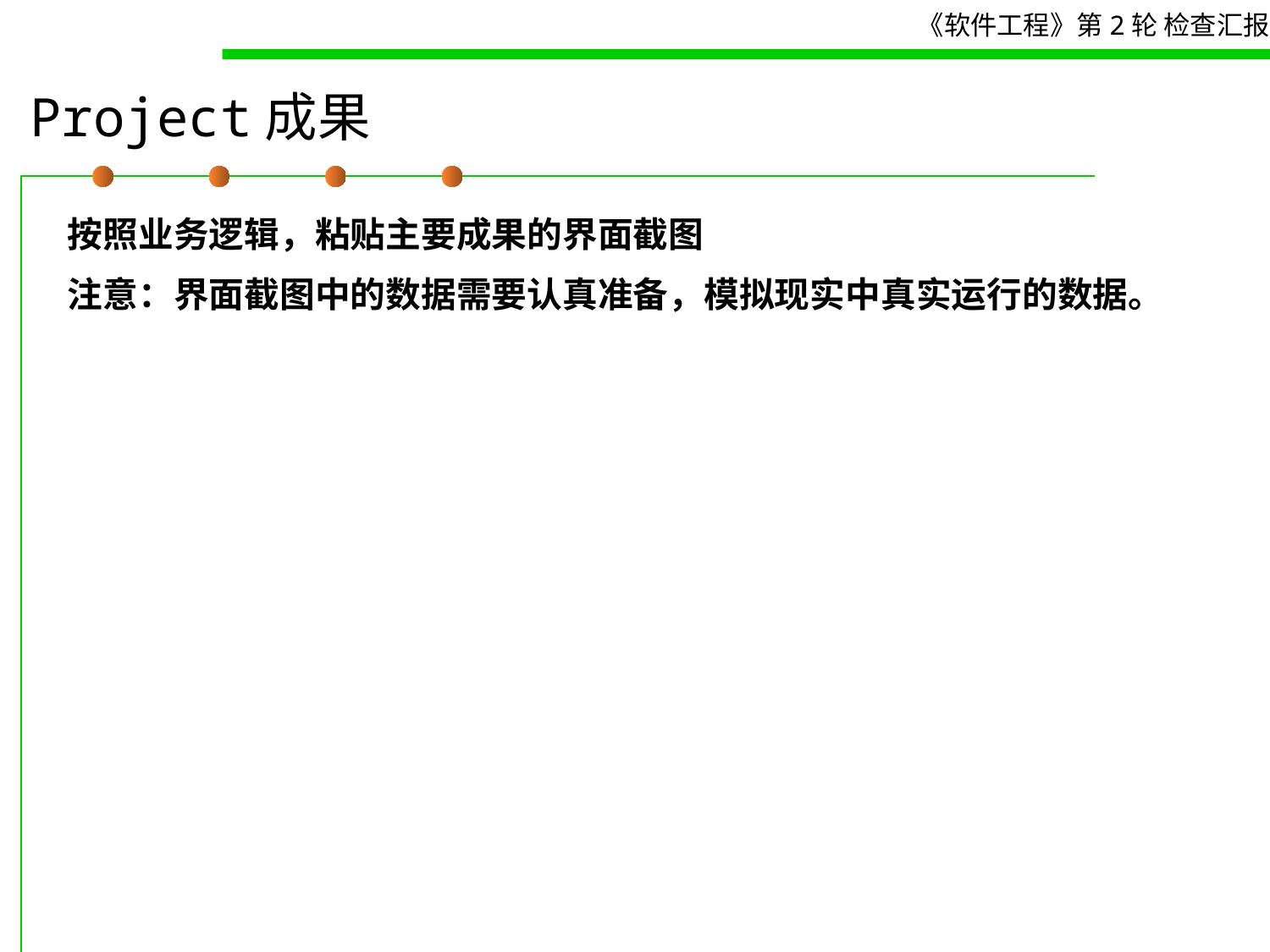

# Project成果
按照业务逻辑，粘贴主要成果的界面截图
注意：界面截图中的数据需要认真准备，模拟现实中真实运行的数据。